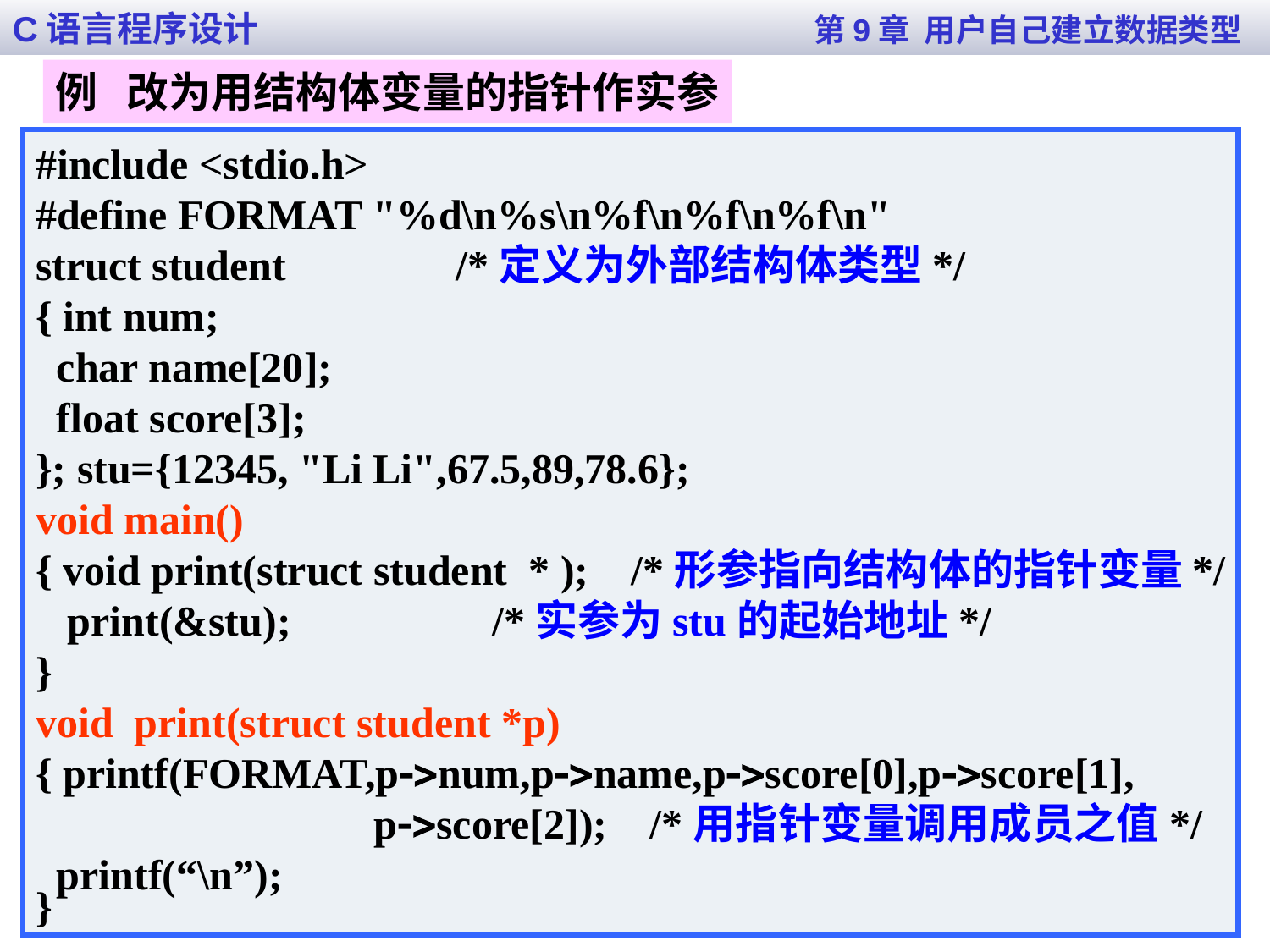

C语言程序设计                                                                     第9章  用户自己建立数据类型
例   改为用结构体变量的指针作实参
#include <stdio.h>
#define FORMAT "%d\n%s\n%f\n%f\n%f\n"
struct student                /*定义为外部结构体类型*/
{ int num;
  char name[20];
  float score[3];
}; stu={12345, "Li Li",67.5,89,78.6};
void main()
{ void print(struct student  * );    /*形参指向结构体的指针变量*/
   print(&stu);                   /*实参为stu的起始地址*/
}
void  print(struct student *p)
{ printf(FORMAT,p−>num,p−>name,p−>score[0],p−>score[1],
                                p−>score[2]);    /*用指针变量调用成员之值*/
  printf(“\n”);
}